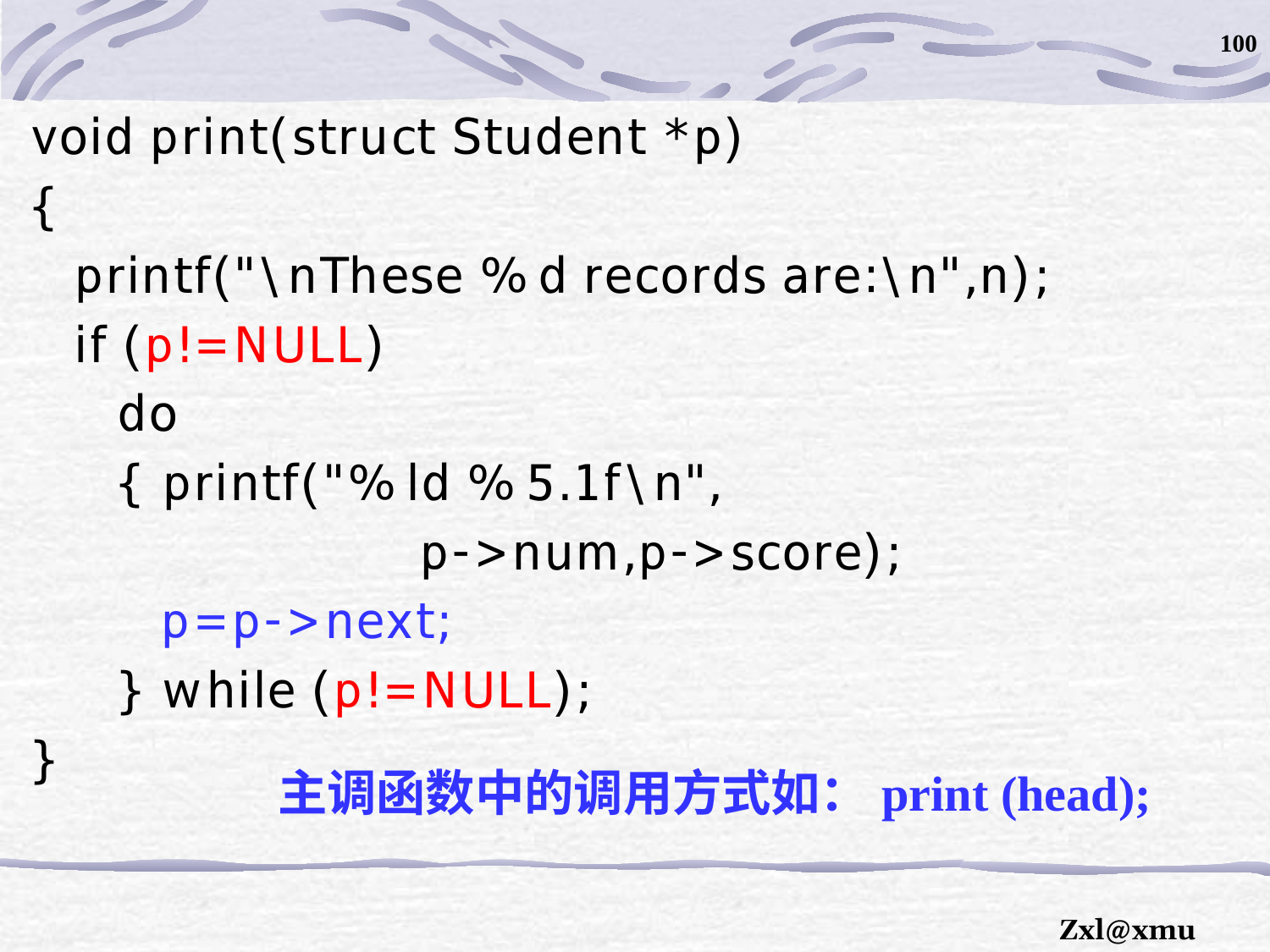

100
void print(struct Student *p)
{
   printf("\nThese %d records are:\n",n);
   if (p!=NULL)
      do
      { printf("%ld %5.1f\n",
                           p->num,p->score);
         p=p->next;
      } while (p!=NULL);
}

主调函数中的调用方式如：print (head);